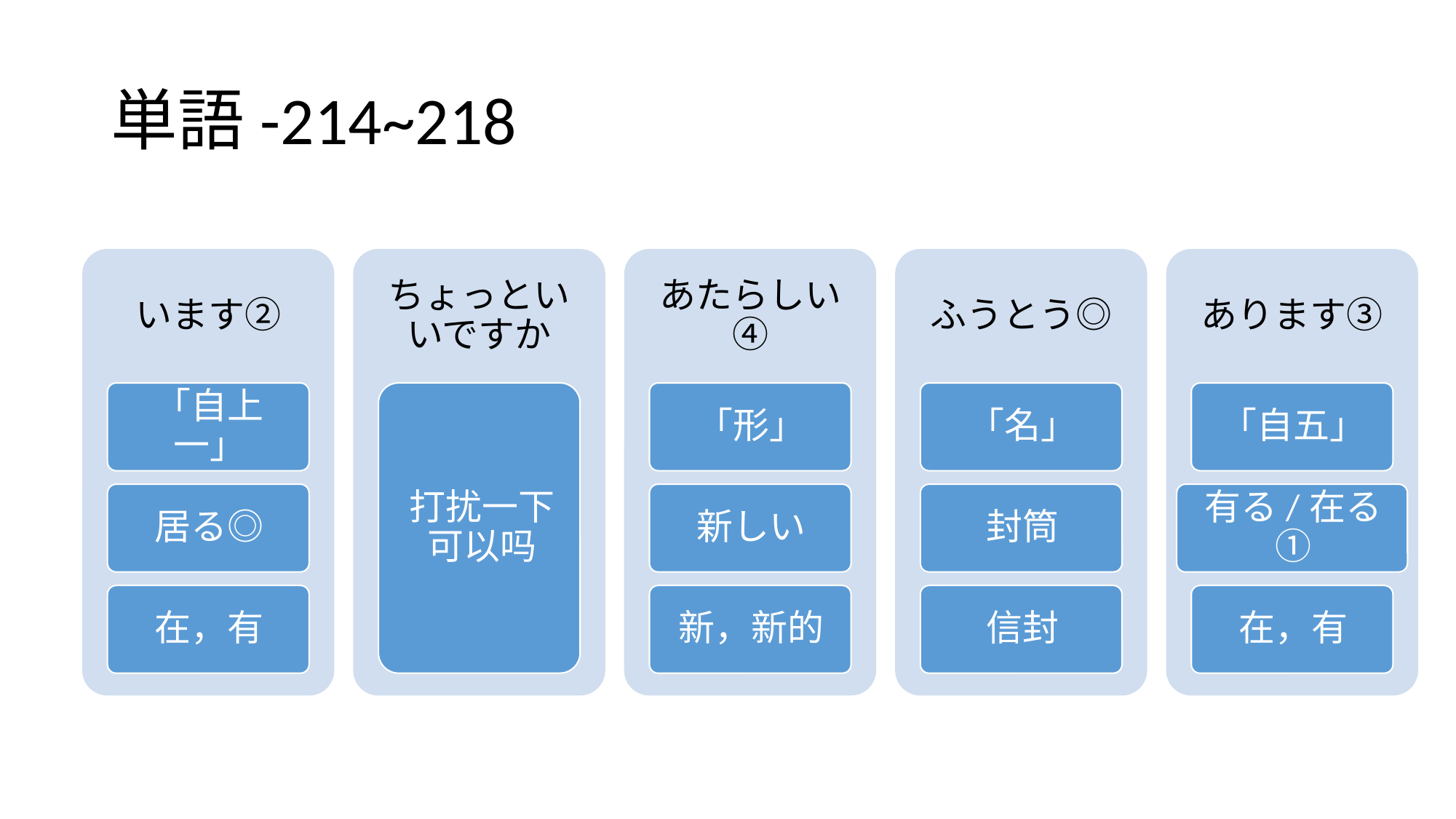

# 単語-214~218
います②
「自上一」
居る◎
在，有
ちょっといいですか
打扰一下可以吗
あたらしい④
「形」
新しい
新，新的
ふうとう◎
「名」
封筒
信封
あります③
「自五」
有る/在る①
在，有